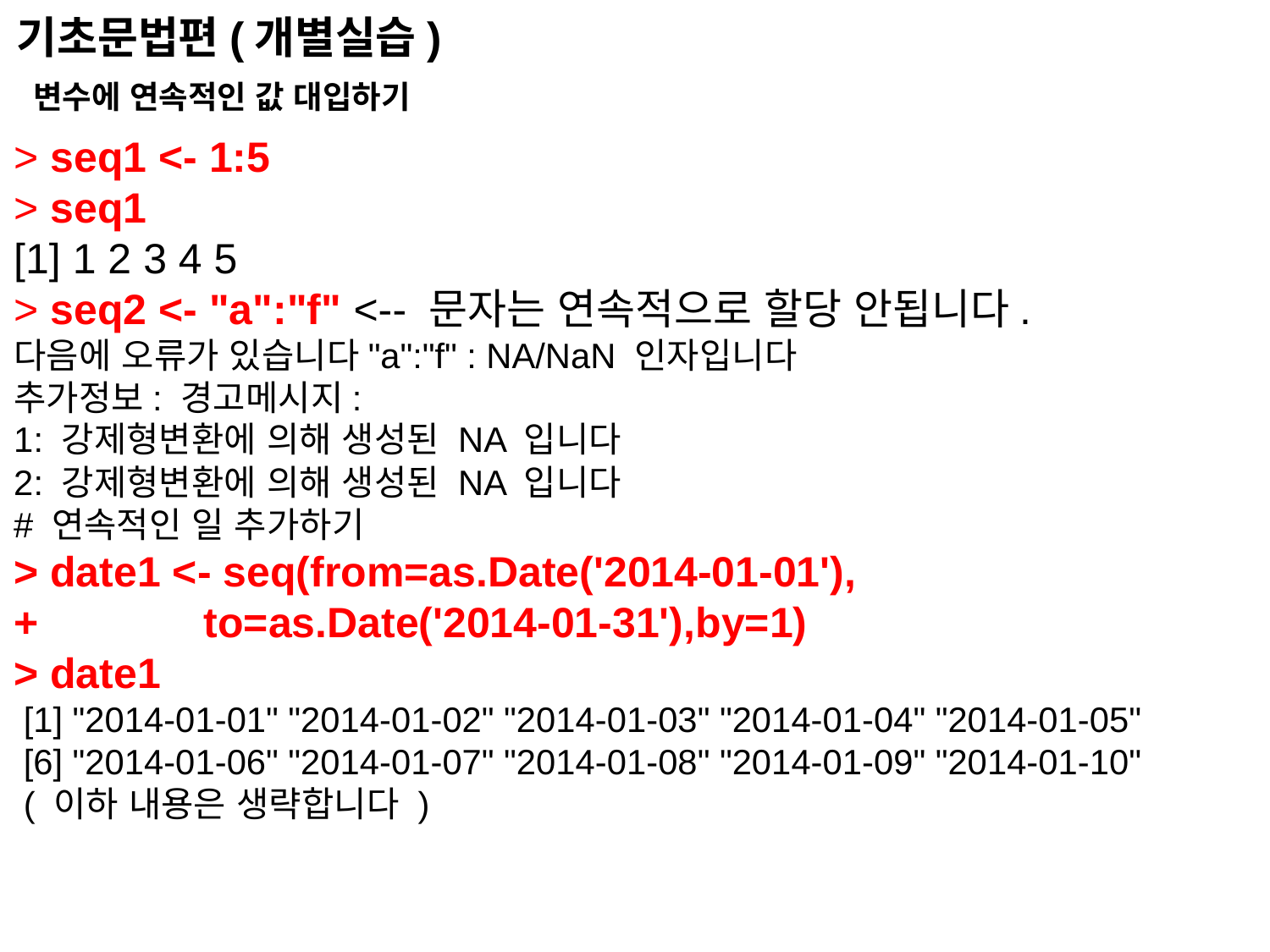

기초문법편(개별실습)
변수에 연속적인 값 대입하기
> seq1 <- 1:5
> seq1
[1] 1 2 3 4 5
> seq2 <- "a":"f" <-- 문자는 연속적으로 할당 안됩니다.
다음에 오류가 있습니다"a":"f" : NA/NaN 인자입니다
추가정보: 경고메시지:
1: 강제형변환에 의해 생성된 NA 입니다
2: 강제형변환에 의해 생성된 NA 입니다
# 연속적인 일 추가하기
> date1 <- seq(from=as.Date('2014-01-01'),
+              to=as.Date('2014-01-31'),by=1)
> date1
 [1] "2014-01-01" "2014-01-02" "2014-01-03" "2014-01-04" "2014-01-05"
 [6] "2014-01-06" "2014-01-07" "2014-01-08" "2014-01-09" "2014-01-10"
 ( 이하 내용은 생략합니다 )